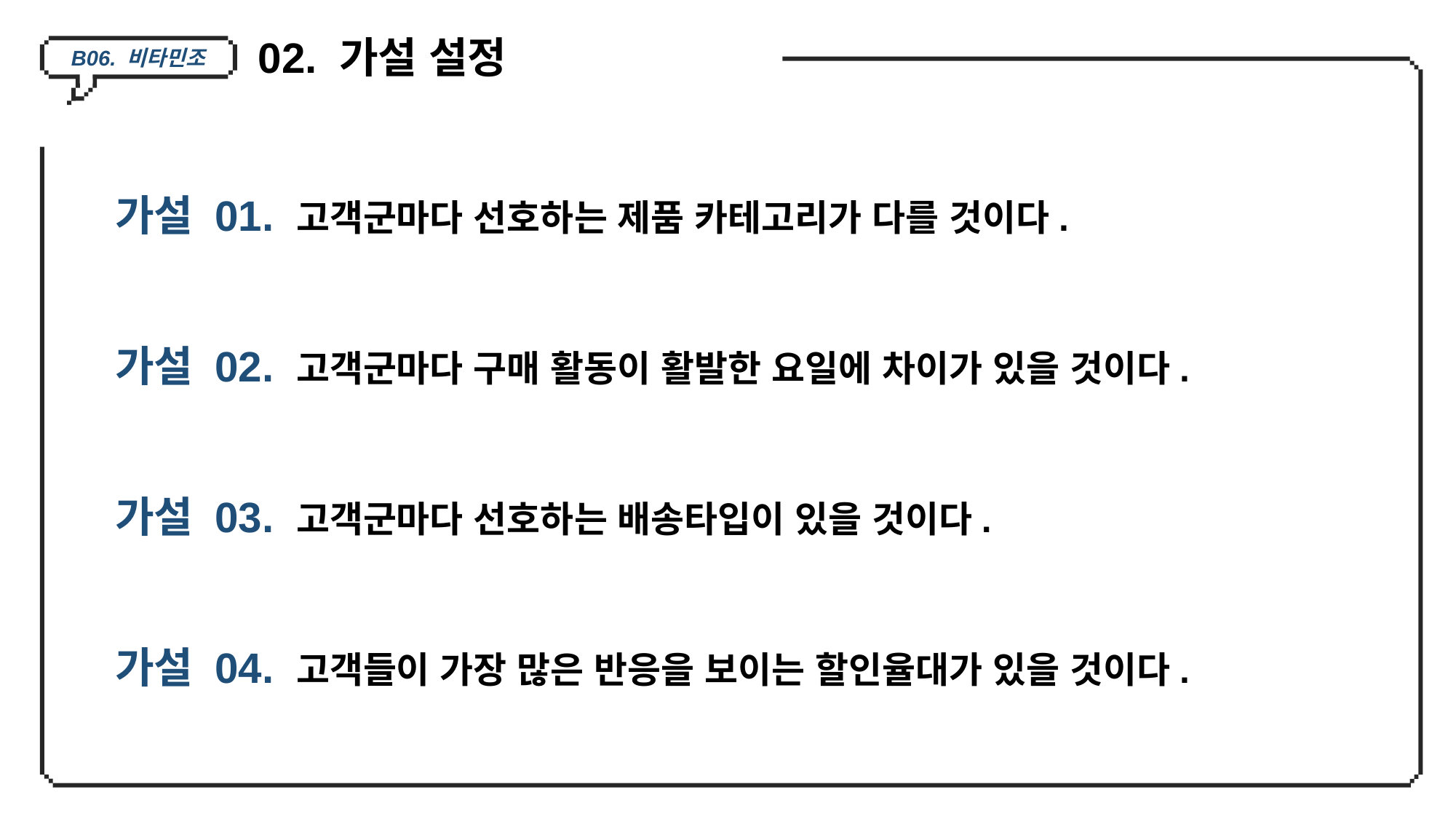

02. 가설 설정

B06. 비타민조

가설 01. 고객군마다 선호하는 제품 카테고리가 다를 것이다.
가설 02. 고객군마다 구매 활동이 활발한 요일에 차이가 있을 것이다.
가설 03. 고객군마다 선호하는 배송타입이 있을 것이다.
가설 04. 고객들이 가장 많은 반응을 보이는 할인율대가 있을 것이다.